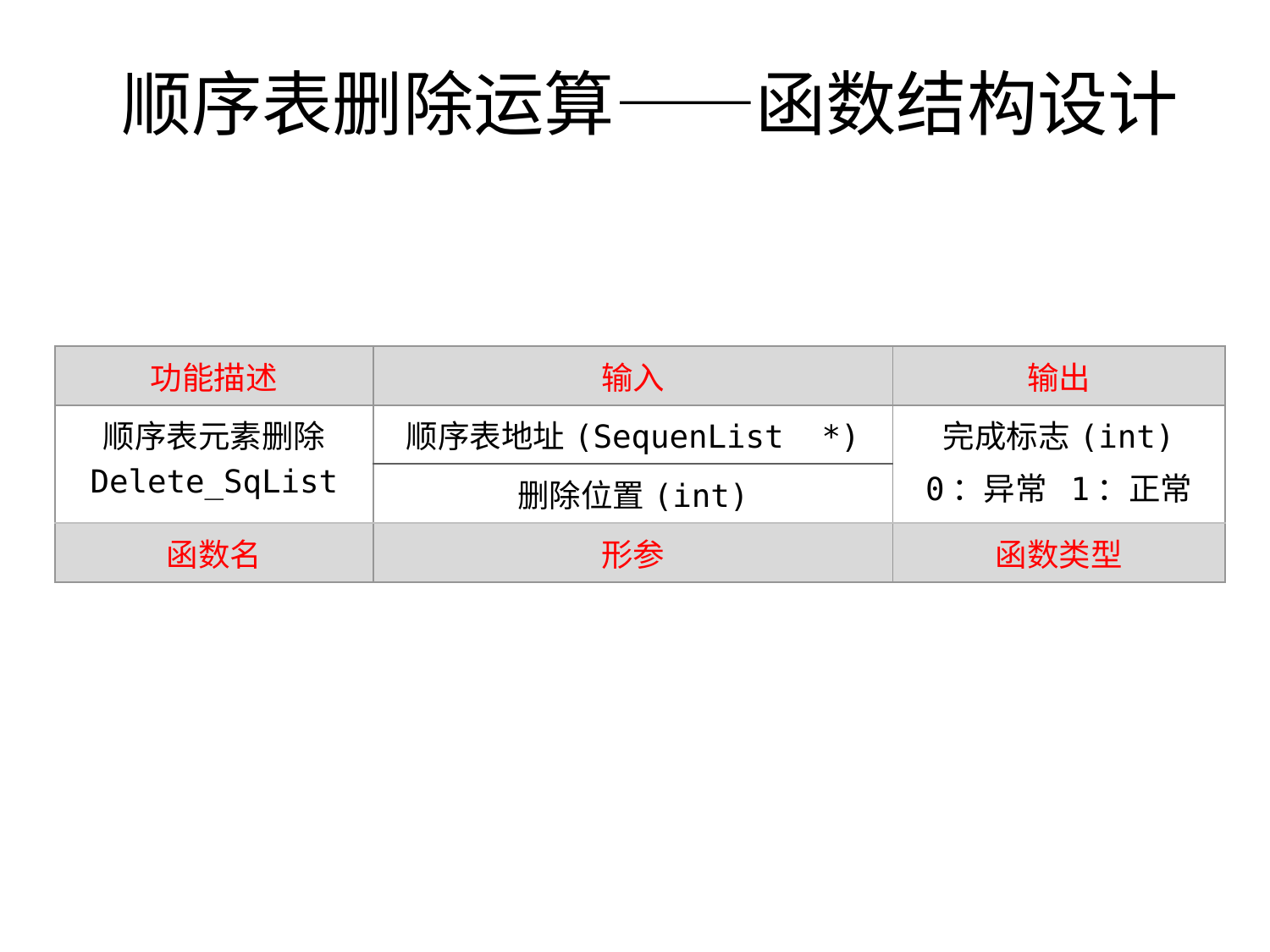

# 顺序表删除运算——函数结构设计
| 功能描述 | 输入 | 输出 |
| --- | --- | --- |
| 顺序表元素删除 Delete\_SqList | 顺序表地址(SequenList \*) | 完成标志(int) 0：异常 1：正常 |
|  | 删除位置(int) |  |
| 函数名 | 形参 | 函数类型 |
43